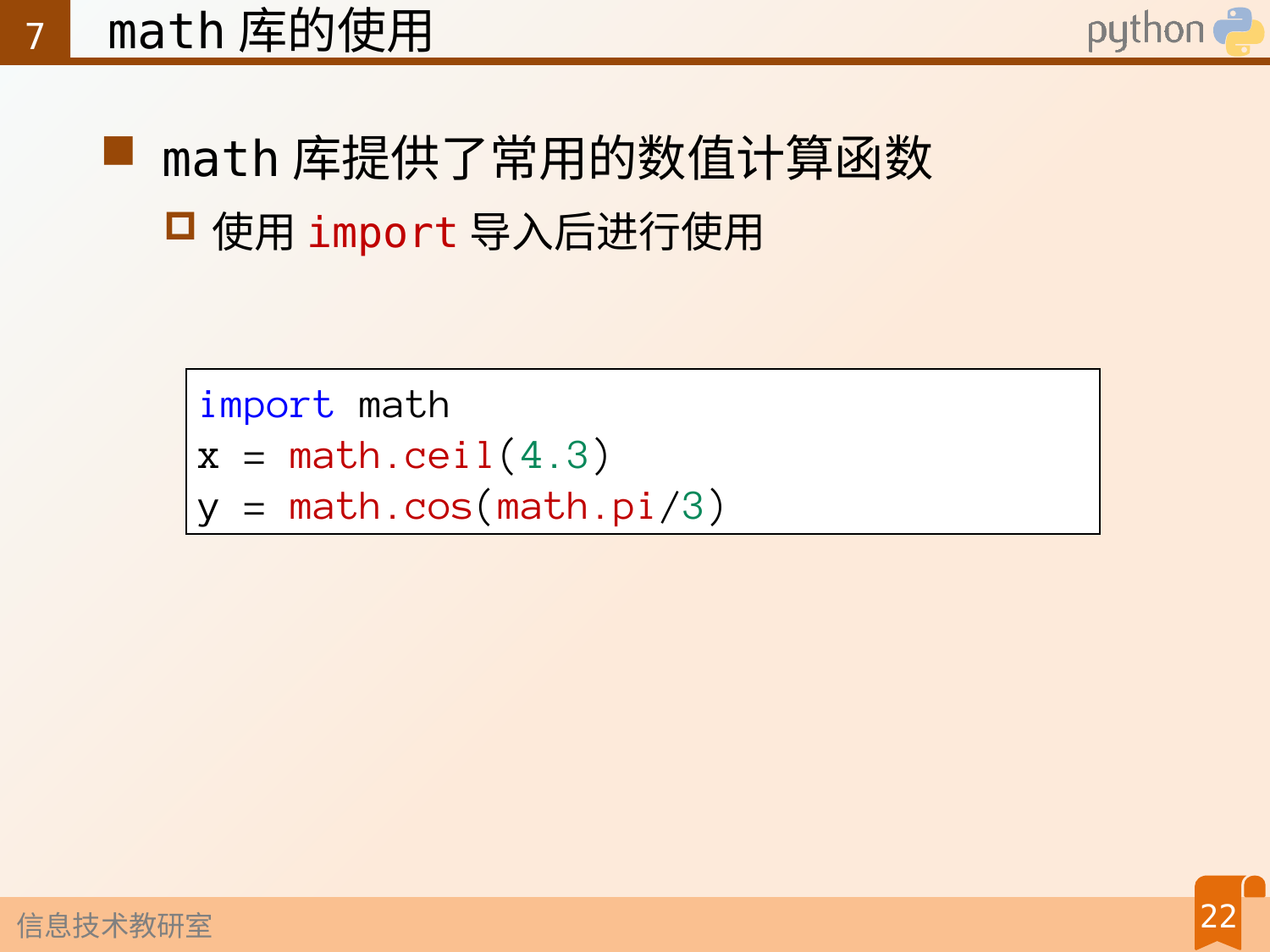

7
# math库的使用
math库提供了常用的数值计算函数
使用import导入后进行使用
import math
x = math.ceil(4.3)
y = math.cos(math.pi/3)
22